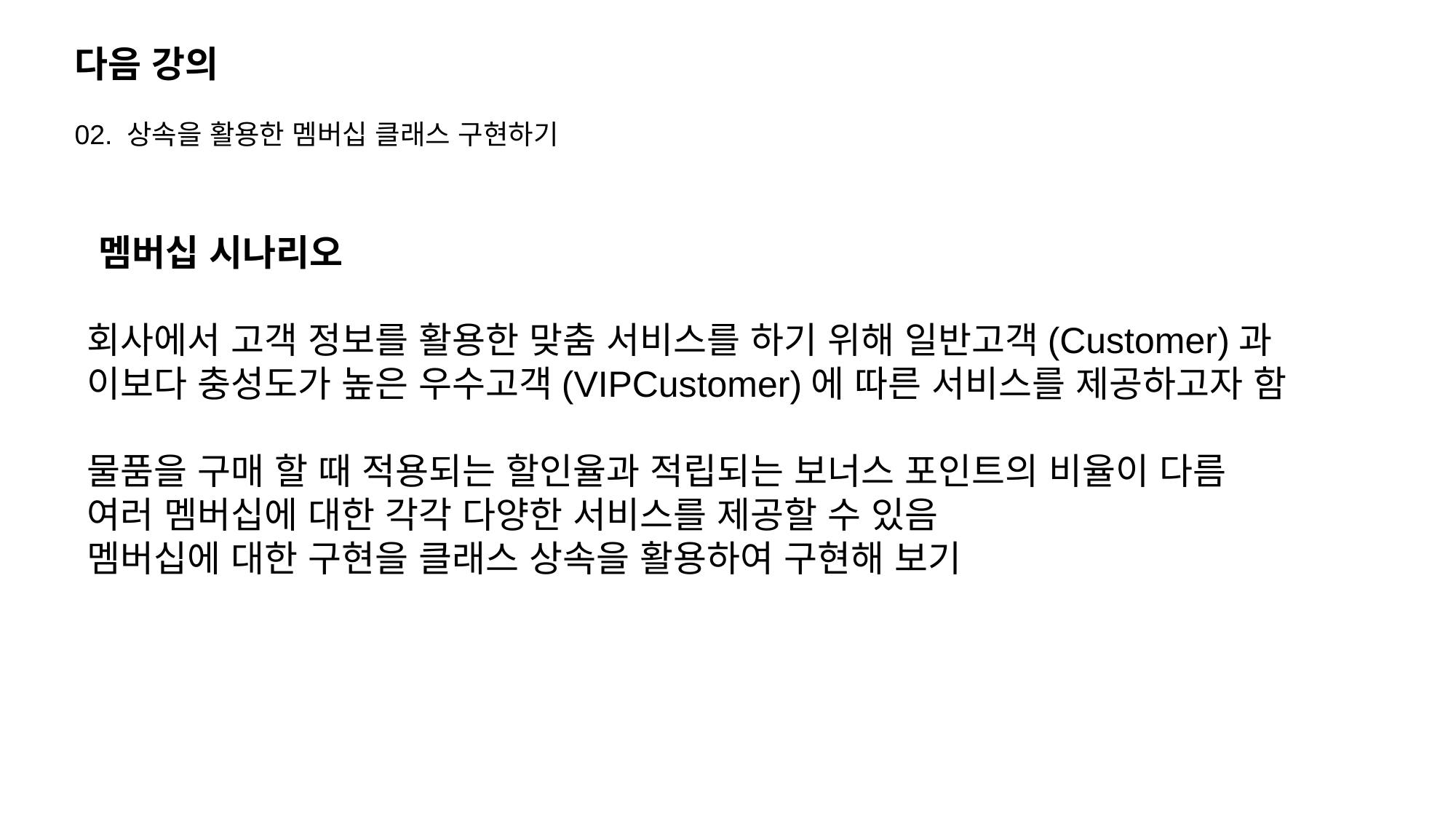

다음 강의

02. 상속을 활용한 멤버십 클래스 구현하기
멤버십 시나리오
회사에서 고객 정보를 활용한 맞춤 서비스를 하기 위해 일반고객(Customer)과
이보다 충성도가 높은 우수고객(VIPCustomer)에 따른 서비스를 제공하고자 함

물품을 구매 할 때 적용되는 할인율과 적립되는 보너스 포인트의 비율이 다름
여러 멤버십에 대한 각각 다양한 서비스를 제공할 수 있음
멤버십에 대한 구현을 클래스 상속을 활용하여 구현해 보기